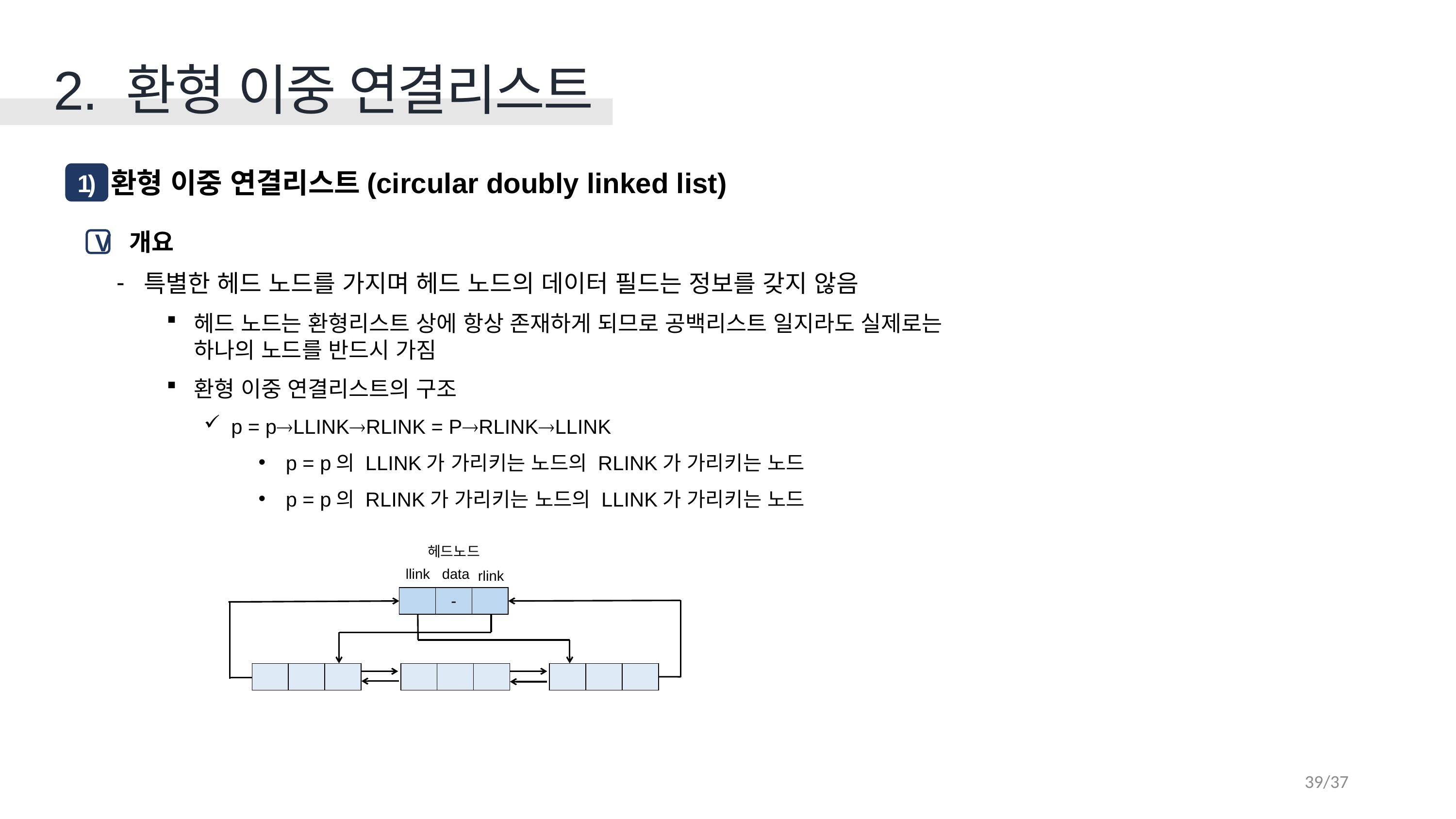

2. 환형 이중 연결리스트

 환형 이중 연결리스트(circular doubly linked list)
1)
 개요

특별한 헤드 노드를 가지며 헤드 노드의 데이터 필드는 정보를 갖지 않음

헤드 노드는 환형리스트 상에 항상 존재하게 되므로 공백리스트 일지라도 실제로는
하나의 노드를 반드시 가짐

환형 이중 연결리스트의 구조

p = p→LLINK→RLINK = P→RLINK→LLINK

p = p의 LLINK가 가리키는 노드의 RLINK가 가리키는 노드

p = p의 RLINK가 가리키는 노드의 LLINK가 가리키는 노드

V
헤드노드
llink
data
rlink
|  | - |  |
| --- | --- | --- |
|  |  |  |
| --- | --- | --- |
|  |  |  |
| --- | --- | --- |
|  |  |  |
| --- | --- | --- |
39/37